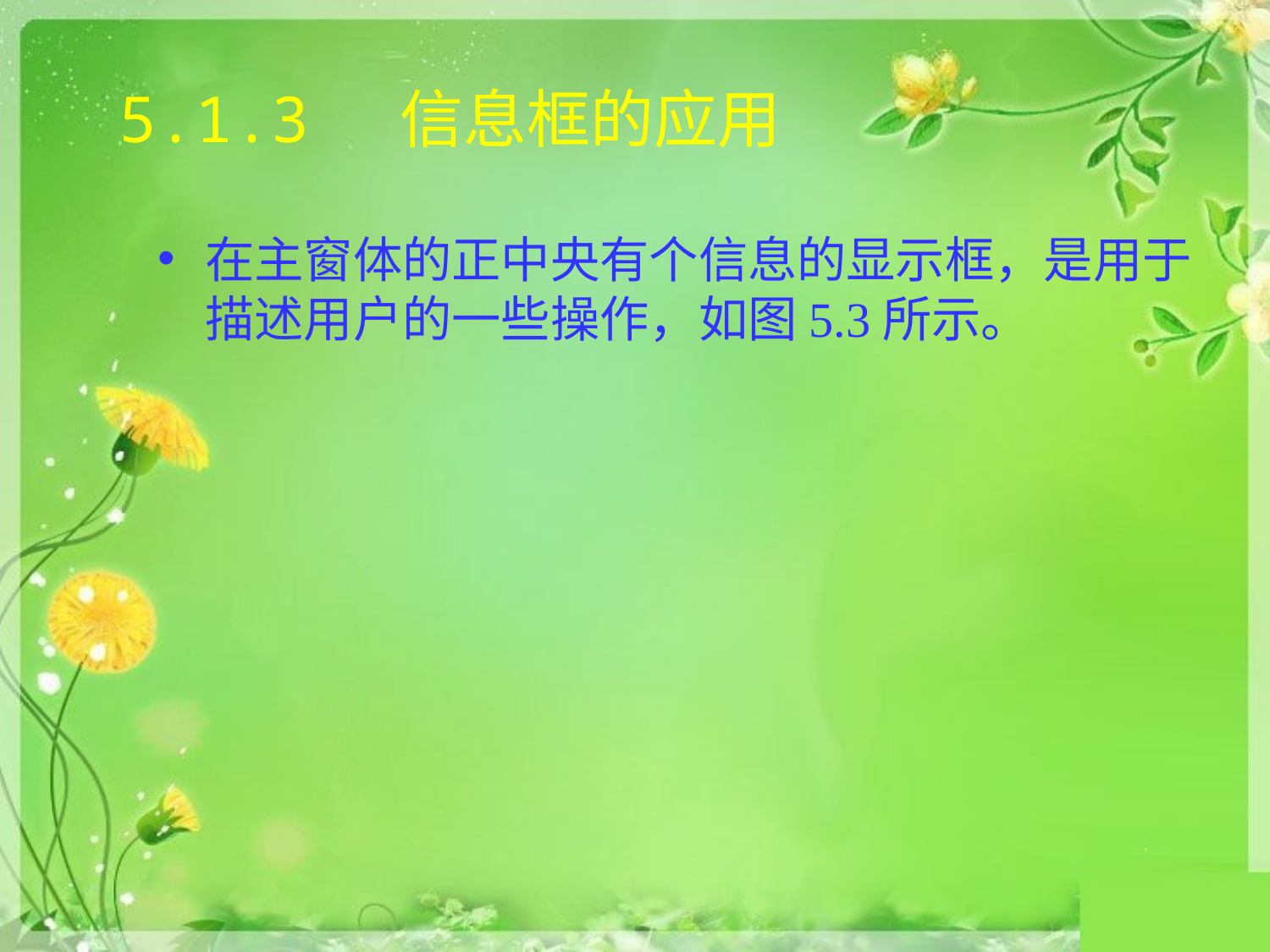

# 5.1.3  信息框的应用
在主窗体的正中央有个信息的显示框，是用于描述用户的一些操作，如图5.3所示。